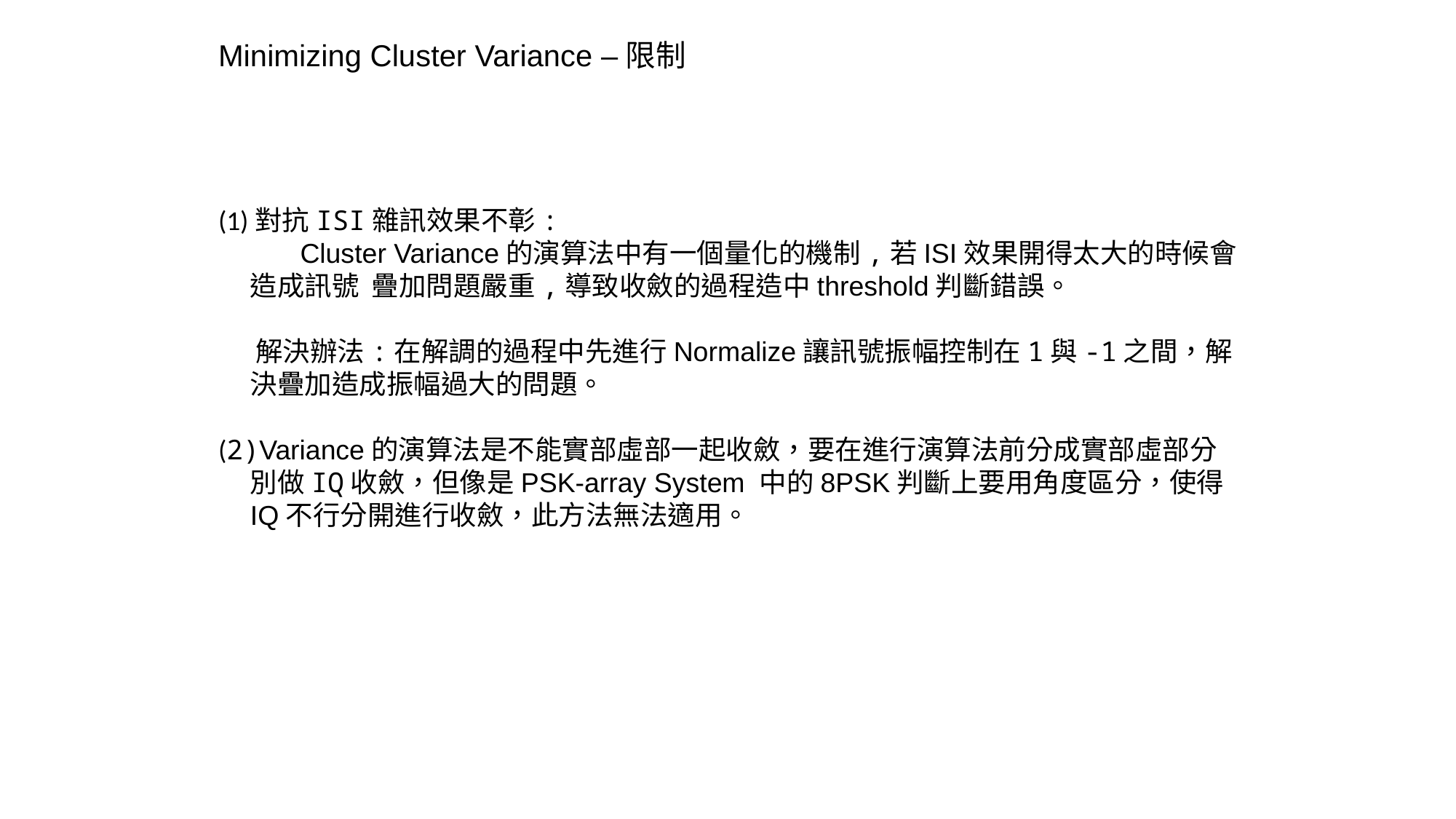

Minimizing Cluster Variance –限制
(1)對抗ISI雜訊效果不彰:
     Cluster Variance的演算法中有一個量化的機制,若ISI效果開得太大的時候會造成訊號  疊加問題嚴重,導致收斂的過程造中threshold判斷錯誤。

     解決辦法:在解調的過程中先進行Normalize讓訊號振幅控制在1與-1之間，解決疊加造成振幅過大的問題。

(2)Variance的演算法是不能實部虛部一起收斂，要在進行演算法前分成實部虛部分別做IQ收斂，但像是PSK-array System 中的8PSK判斷上要用角度區分，使得IQ不行分開進行收斂，此方法無法適用。